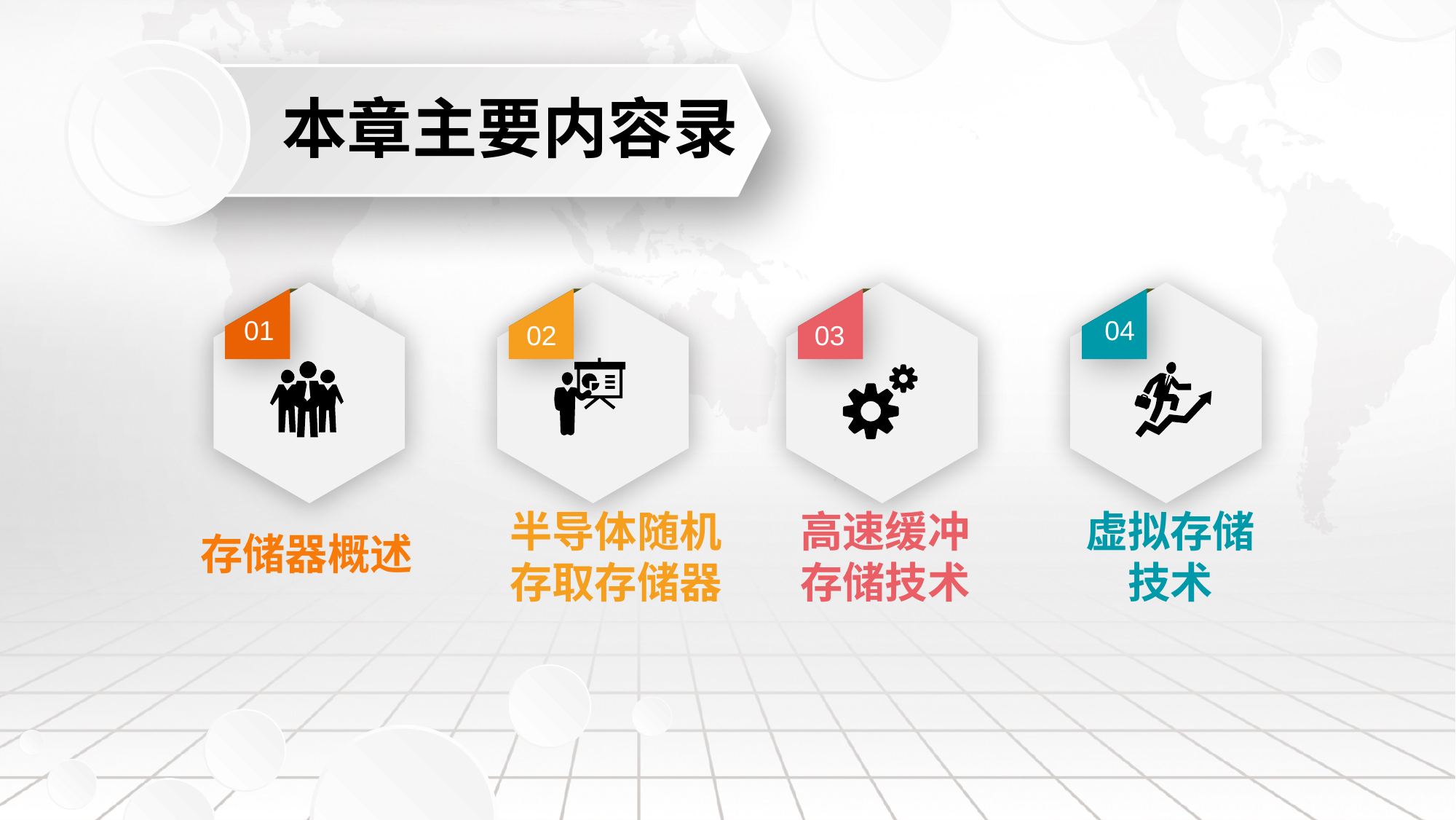

本章主要内容录

01

02

03

04

存储器概述
半导体随机存取存储器
高速缓冲存储技术
虚拟存储技术

延迟符